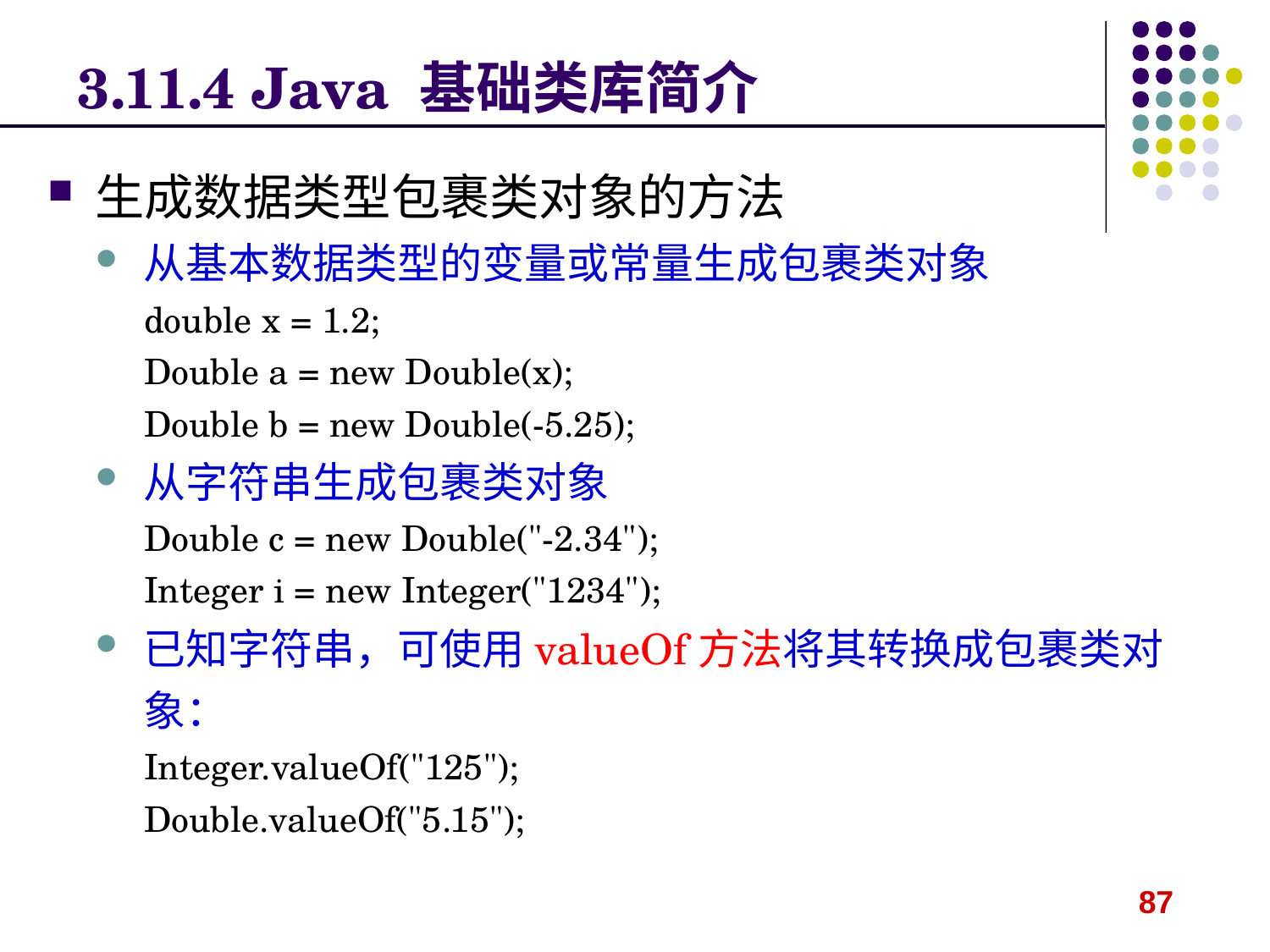

# 3.11.4 Java 基础类库简介
生成数据类型包裹类对象的方法
从基本数据类型的变量或常量生成包裹类对象
double x = 1.2;
Double a = new Double(x);
Double b = new Double(-5.25);
从字符串生成包裹类对象
Double c = new Double("-2.34");
Integer i = new Integer("1234");
已知字符串，可使用valueOf方法将其转换成包裹类对象：
Integer.valueOf("125");
Double.valueOf("5.15");